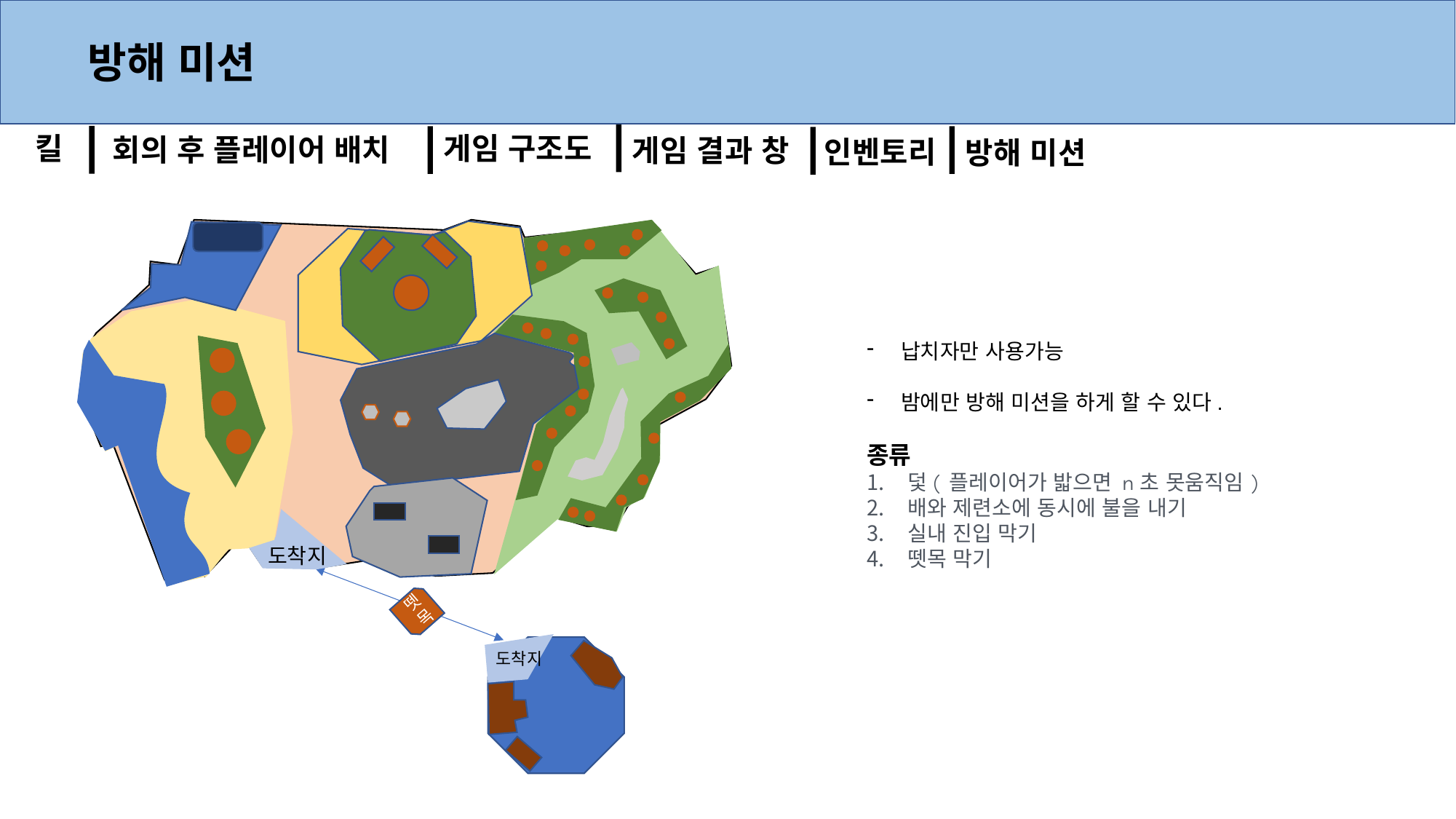

방해 미션
킬

게임 구조도
회의 후 플레이어 배치

게임 결과 창

인벤토리
방해 미션

도착지
뗏목
도착지

납치자만 사용가능

밤에만 방해 미션을 하게 할 수 있다.

종류
덫(플레이어가 밟으면 n초 못움직임)
배와 제련소에 동시에 불을 내기
실내 진입 막기
뗏목 막기